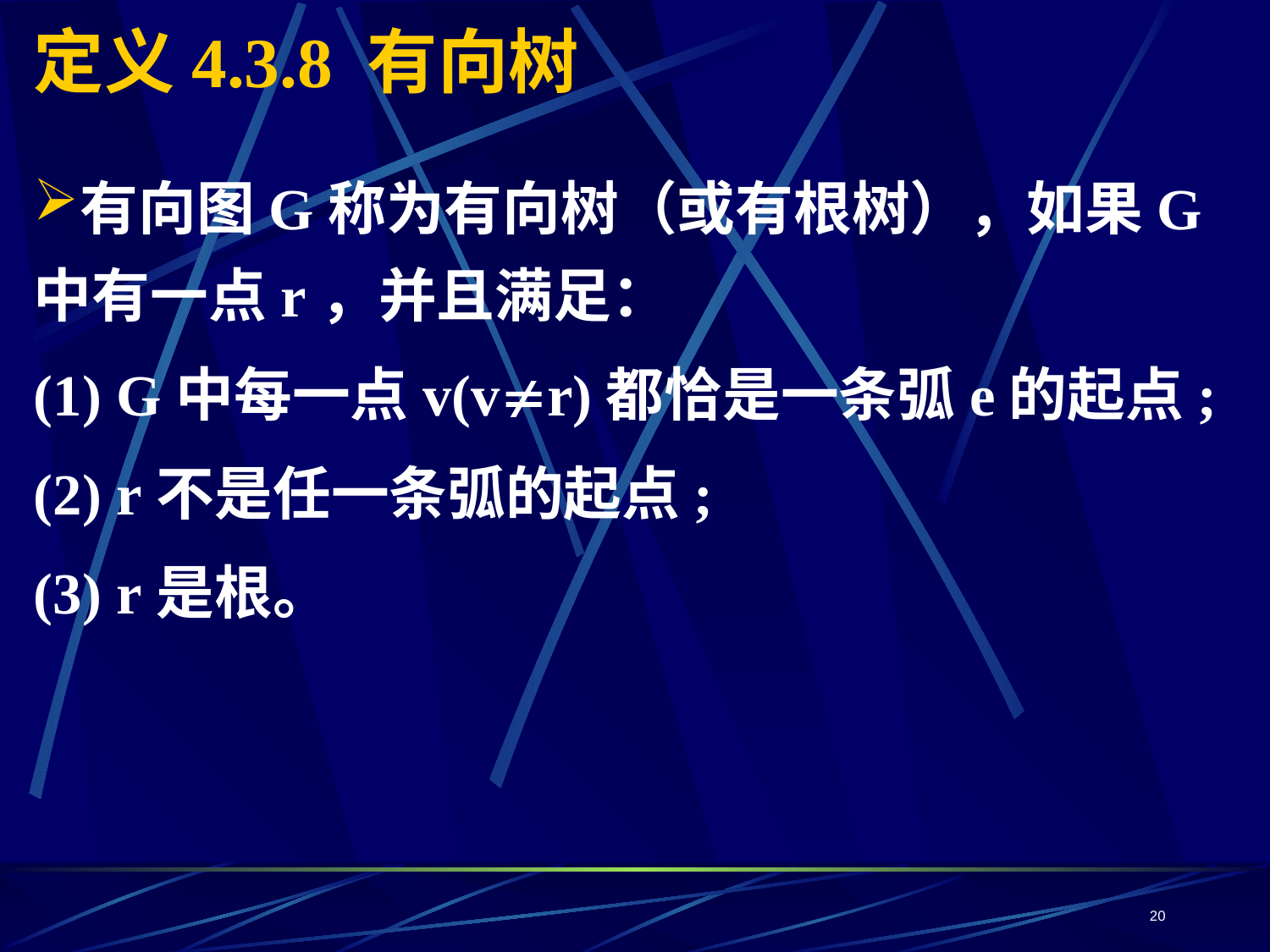

# 定义4.3.8 有向树
有向图G称为有向树（或有根树），如果G中有一点r，并且满足：
(1) G中每一点v(v≠r)都恰是一条弧e的起点;
(2) r不是任一条弧的起点;
(3) r是根。
20